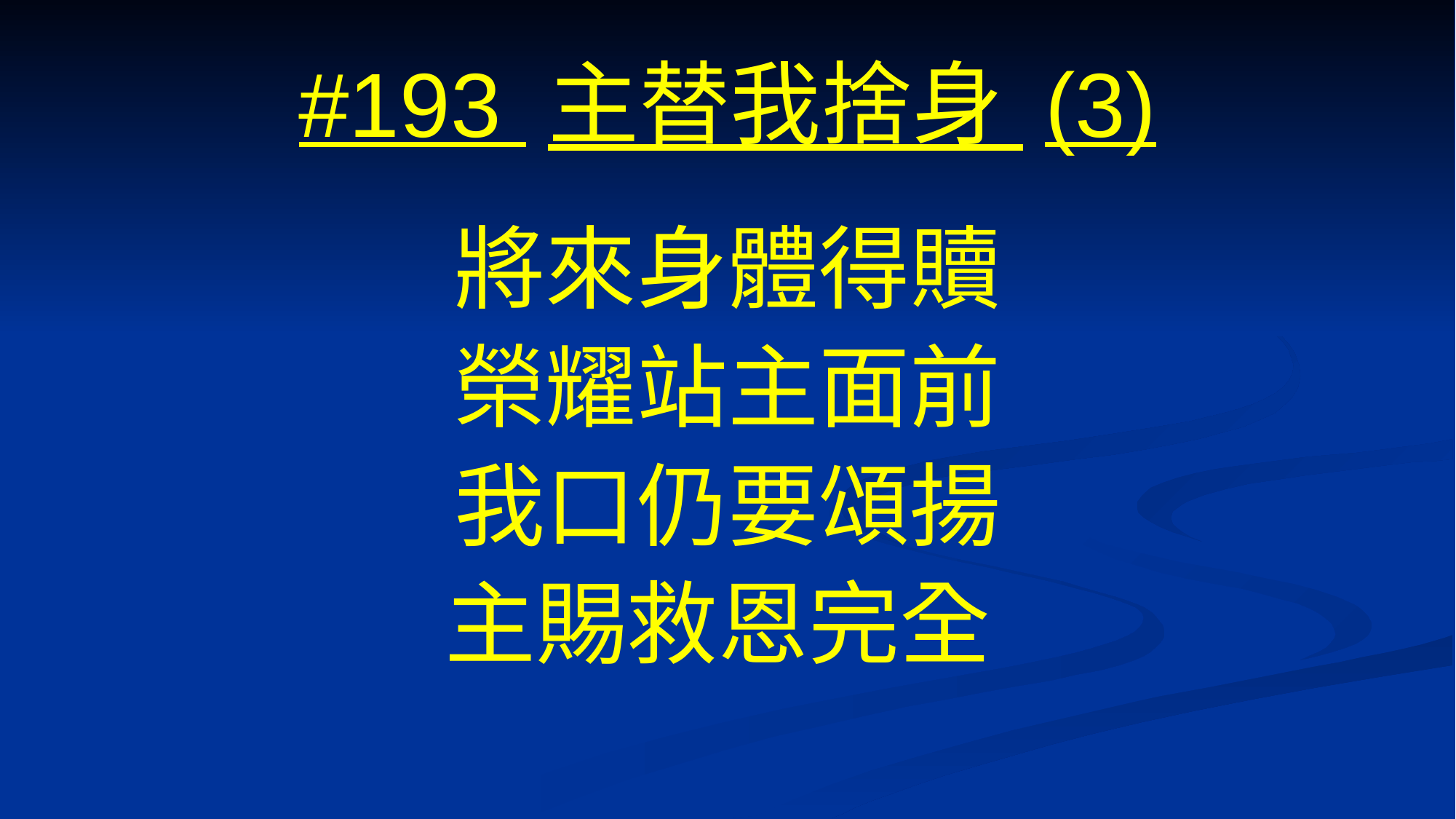

# #193 主替我捨身 (3)
將來身體得贖
榮耀站主面前
我口仍要頌揚
主賜救恩完全